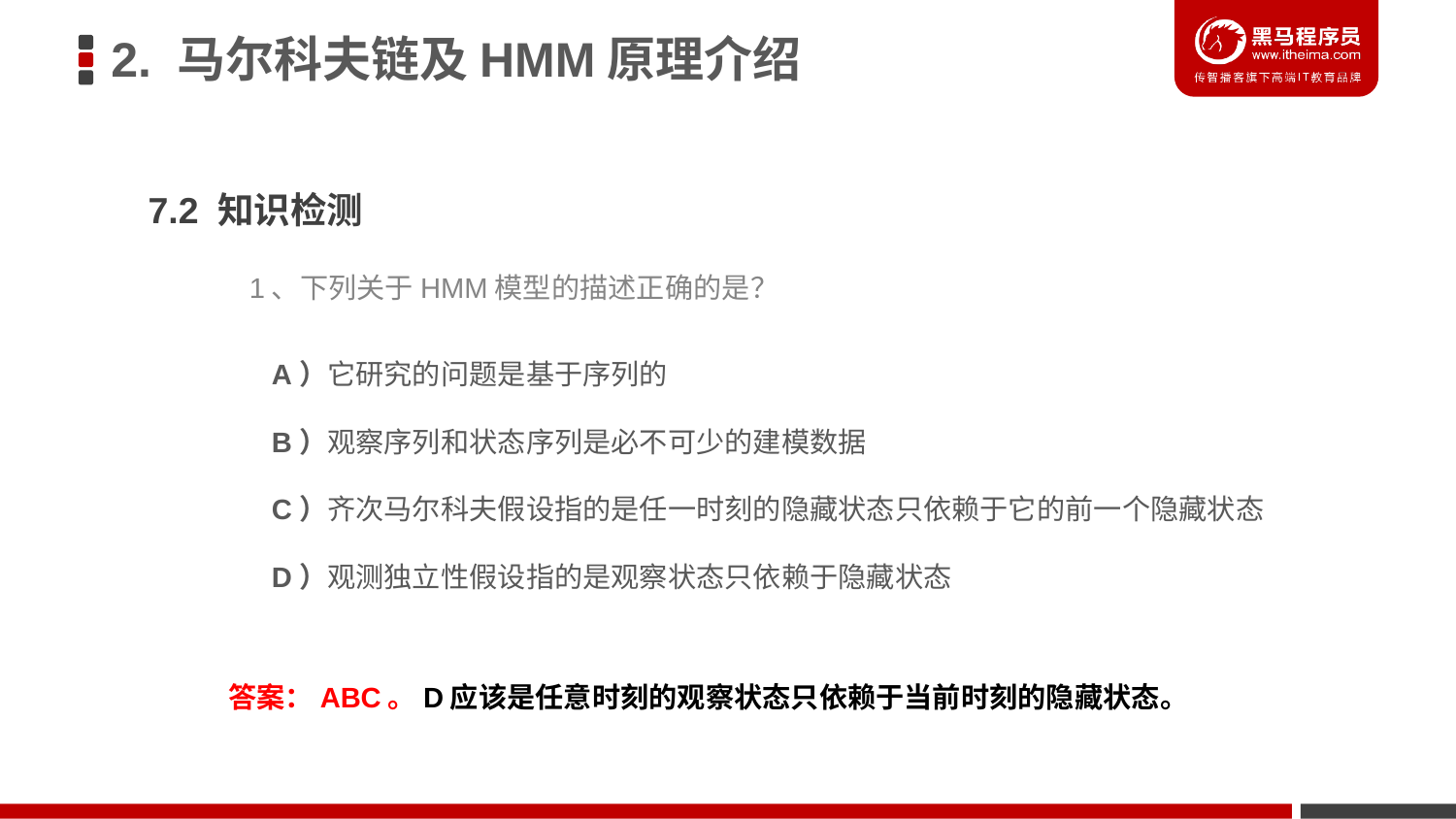

2. 马尔科夫链及HMM原理介绍
7.2 知识检测
1、下列关于HMM模型的描述正确的是？
A）它研究的问题是基于序列的

B）观察序列和状态序列是必不可少的建模数据

C）齐次马尔科夫假设指的是任一时刻的隐藏状态只依赖于它的前一个隐藏状态

D）观测独立性假设指的是观察状态只依赖于隐藏状态
答案：ABC。D应该是任意时刻的观察状态只依赖于当前时刻的隐藏状态。